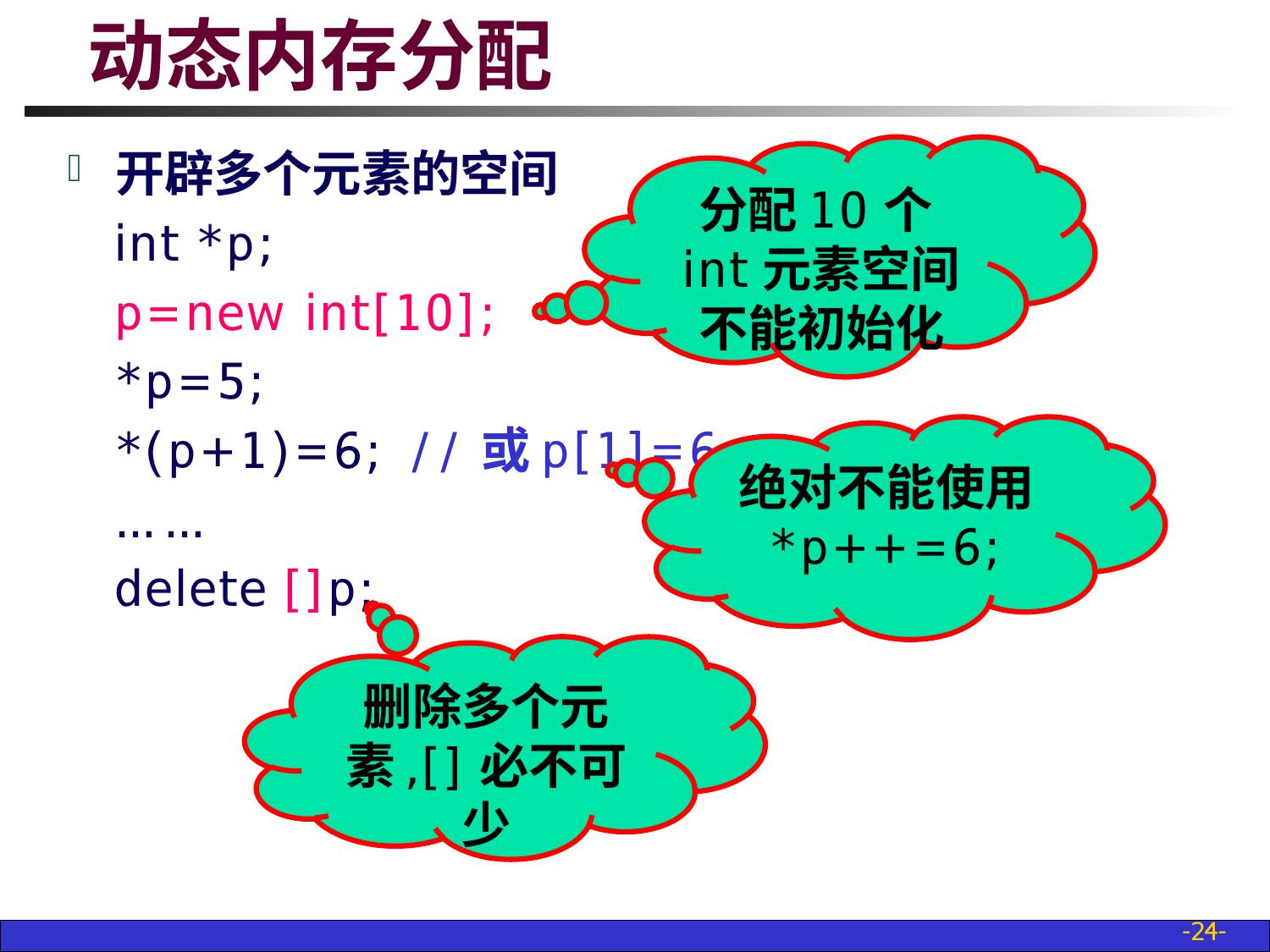

# 动态内存分配
开辟多个元素的空间
	int *p;
	p=new int[10];
	*p=5;
	*(p+1)=6;  //或p[1]=6
	……
	delete []p;
分配10个int元素空间
不能初始化
绝对不能使用
*p++=6;
删除多个元素,[]必不可少
-24-